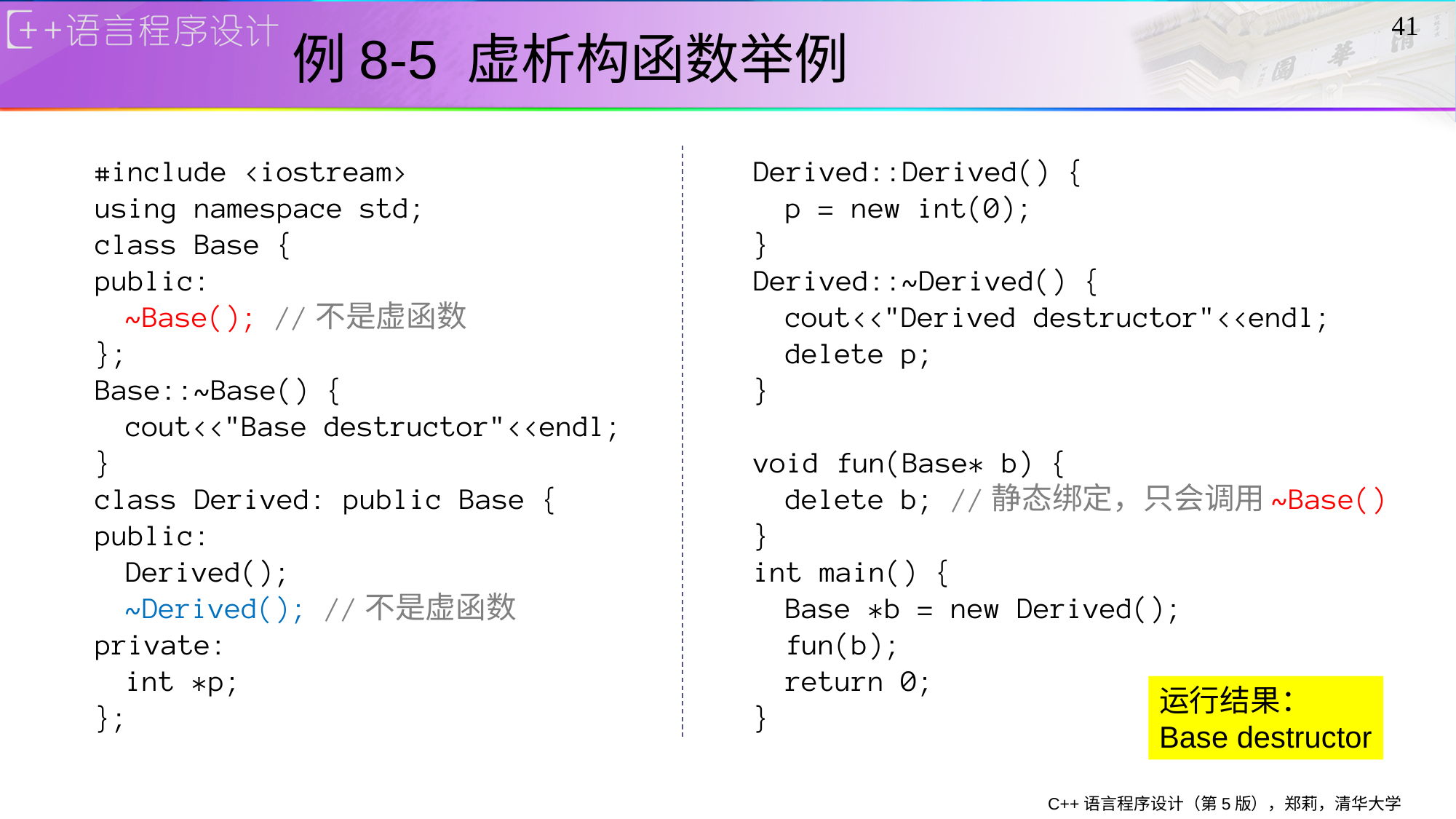

41
# 例8-5 虚析构函数举例
#include <iostream>
using namespace std;
class Base {
public:
	~Base(); //不是虚函数
};
Base::~Base() {
	cout<<"Base destructor"<<endl;
}
class Derived: public Base {
public:
	Derived();
	~Derived(); //不是虚函数
private:
	int *p;
};
Derived::Derived() {
	p = new int(0);
}
Derived::~Derived() {
	cout<<"Derived destructor"<<endl;
	delete p;
}

void fun(Base* b) {
	delete b; //静态绑定，只会调用~Base()
}
int main() {
	Base *b = new Derived();
	fun(b);
	return 0;
}
运行结果：
Base destructor